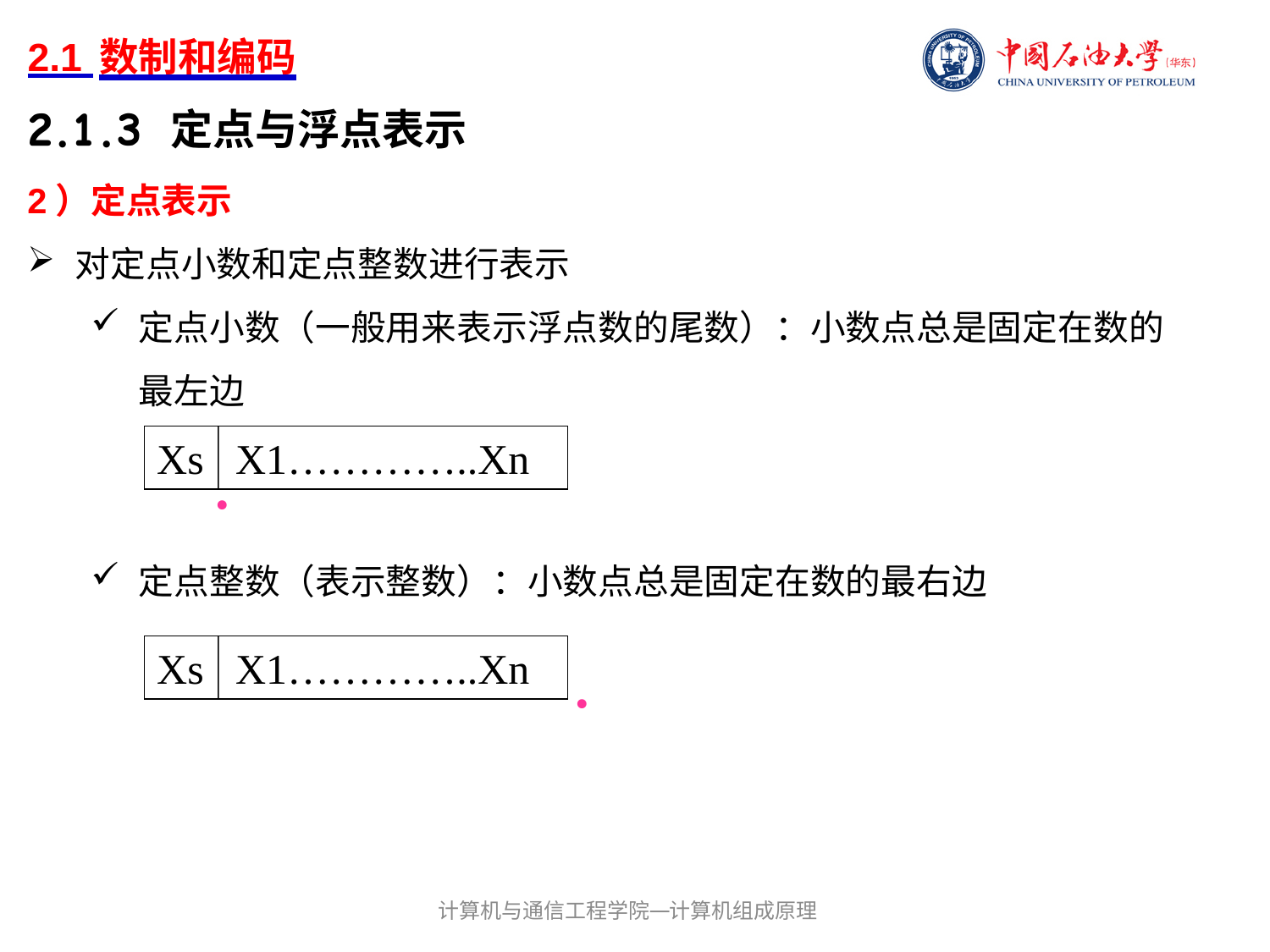

# 2.1 数制和编码
2.1.3 定点与浮点表示
2）定点表示
对定点小数和定点整数进行表示
定点小数（一般用来表示浮点数的尾数）：小数点总是固定在数的最左边

定点整数（表示整数）：小数点总是固定在数的最右边

Xs   X1…………..Xn

·
Xs   X1…………..Xn

·
15

计算机与通信工程学院—计算机组成原理